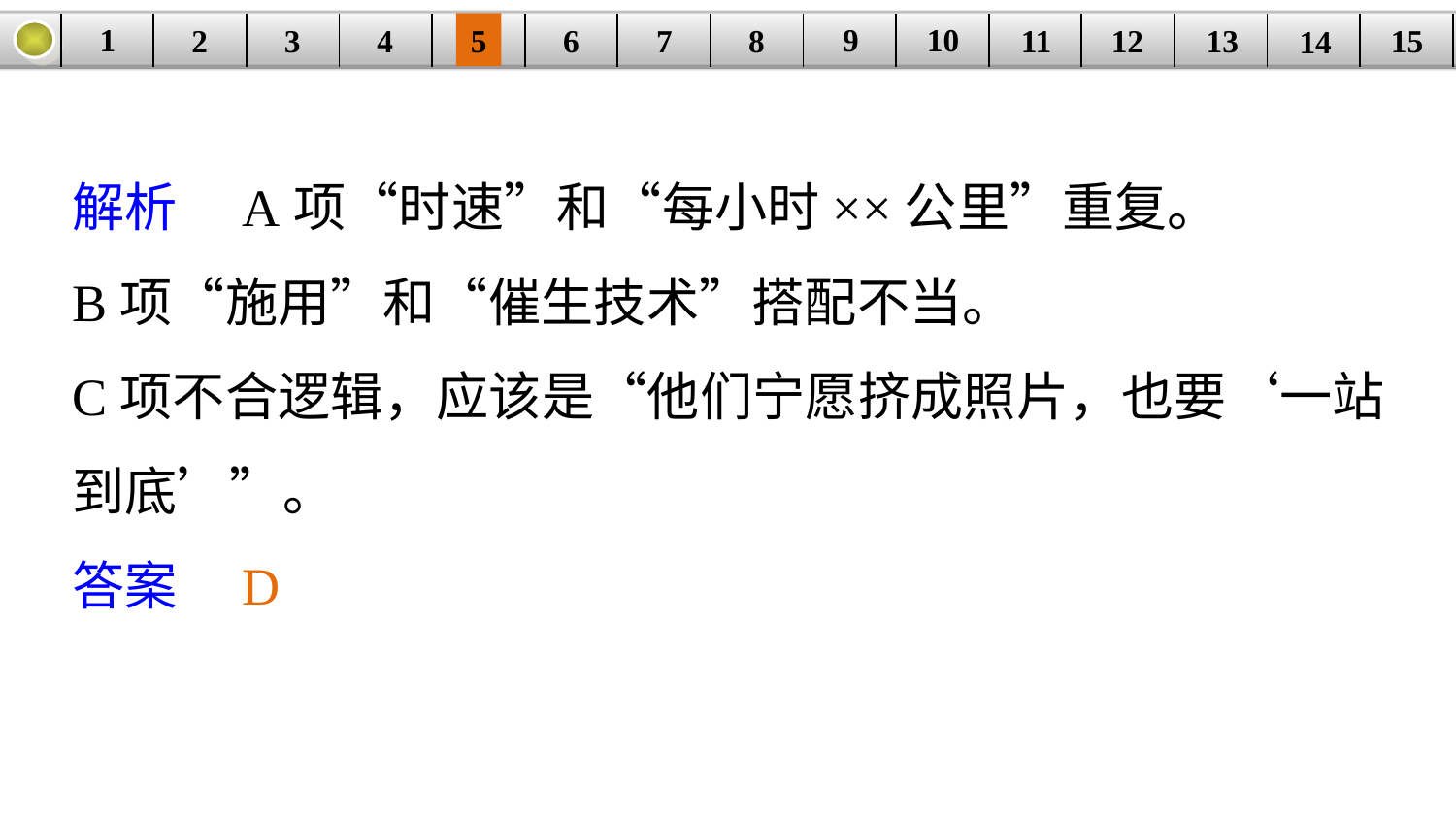

9
10
1
3
4
5
6
8
11
2
12
15
|  |  |  |  |  |  |  |  |  |  |  |  |  |  |  |
| --- | --- | --- | --- | --- | --- | --- | --- | --- | --- | --- | --- | --- | --- | --- |
7
13
14

解析　A项“时速”和“每小时××公里”重复。
B项“施用”和“催生技术”搭配不当。
C项不合逻辑，应该是“他们宁愿挤成照片，也要‘一站到底’”。
答案　D